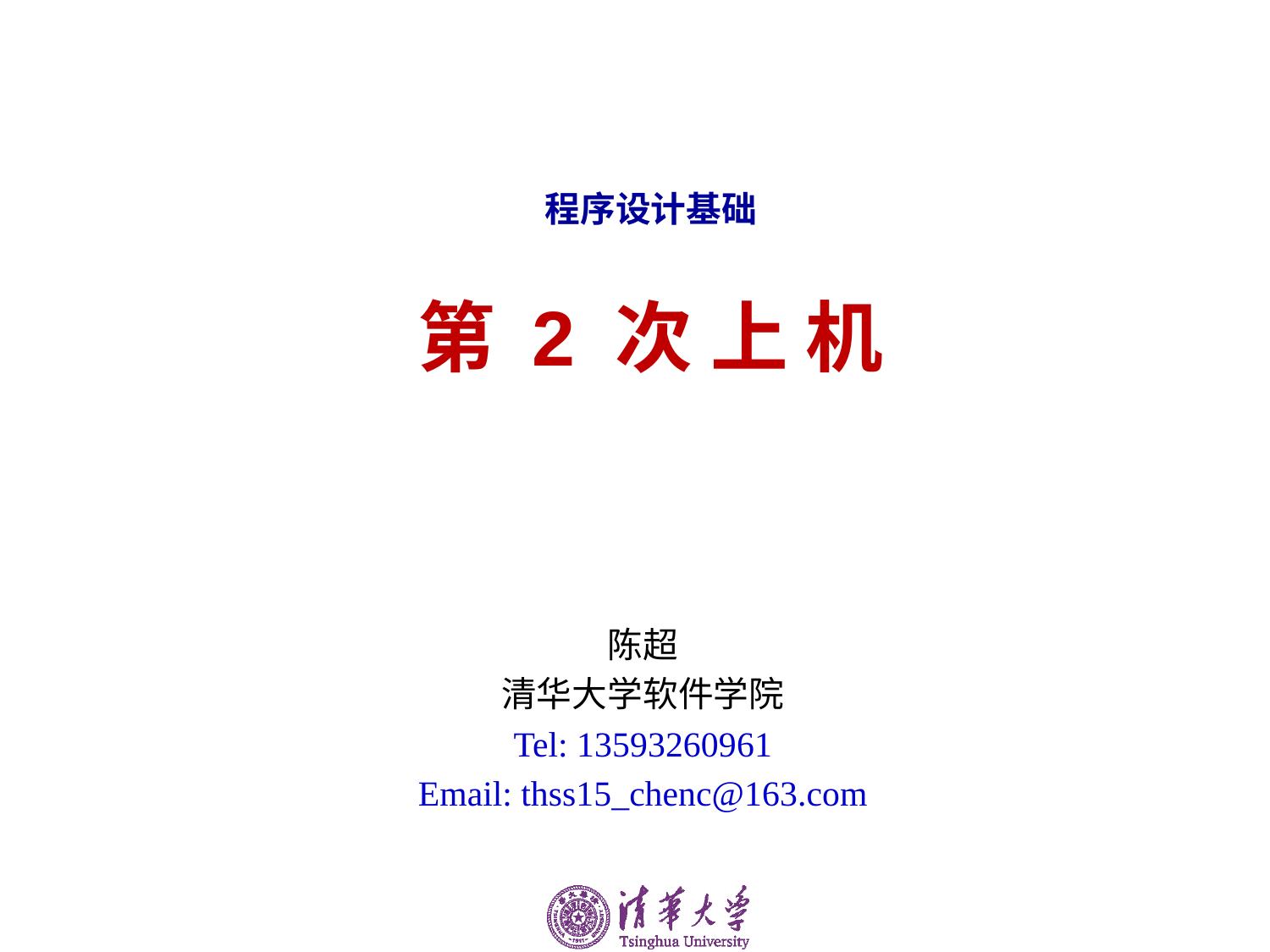

# 程序设计基础 第 2 次 上 机
陈超
清华大学软件学院
Tel: 13593260961
Email: thss15_chenc@163.com